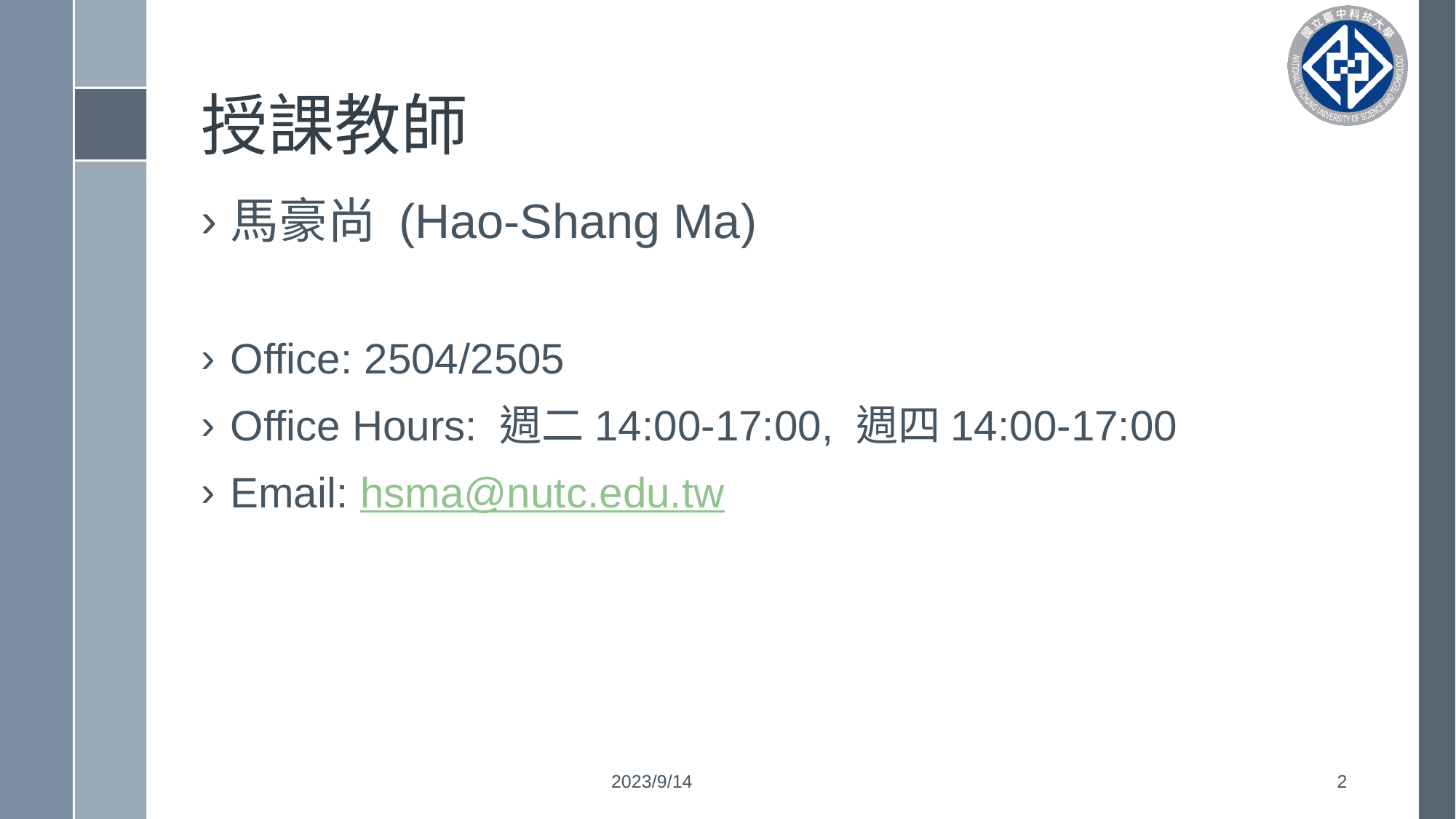

# 授課教師
馬豪尚 (Hao-Shang Ma)

Office: 2504/2505
Office Hours: 週二14:00-17:00, 週四14:00-17:00
Email: hsma@nutc.edu.tw

2023/9/14
2